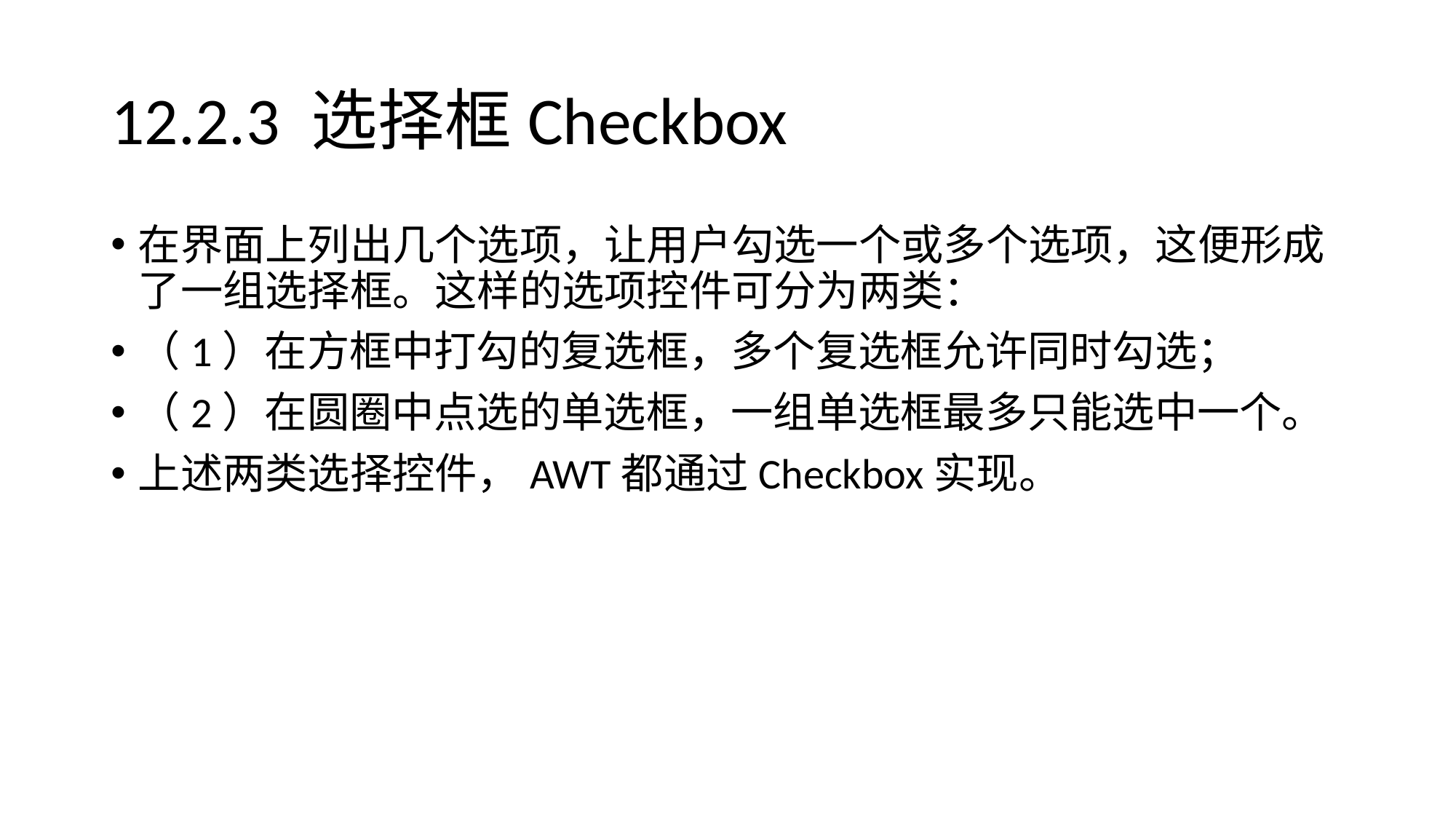

# 12.2.3 选择框Checkbox
在界面上列出几个选项，让用户勾选一个或多个选项，这便形成了一组选择框。这样的选项控件可分为两类：
（1）在方框中打勾的复选框，多个复选框允许同时勾选；
（2）在圆圈中点选的单选框，一组单选框最多只能选中一个。
上述两类选择控件，AWT都通过Checkbox实现。